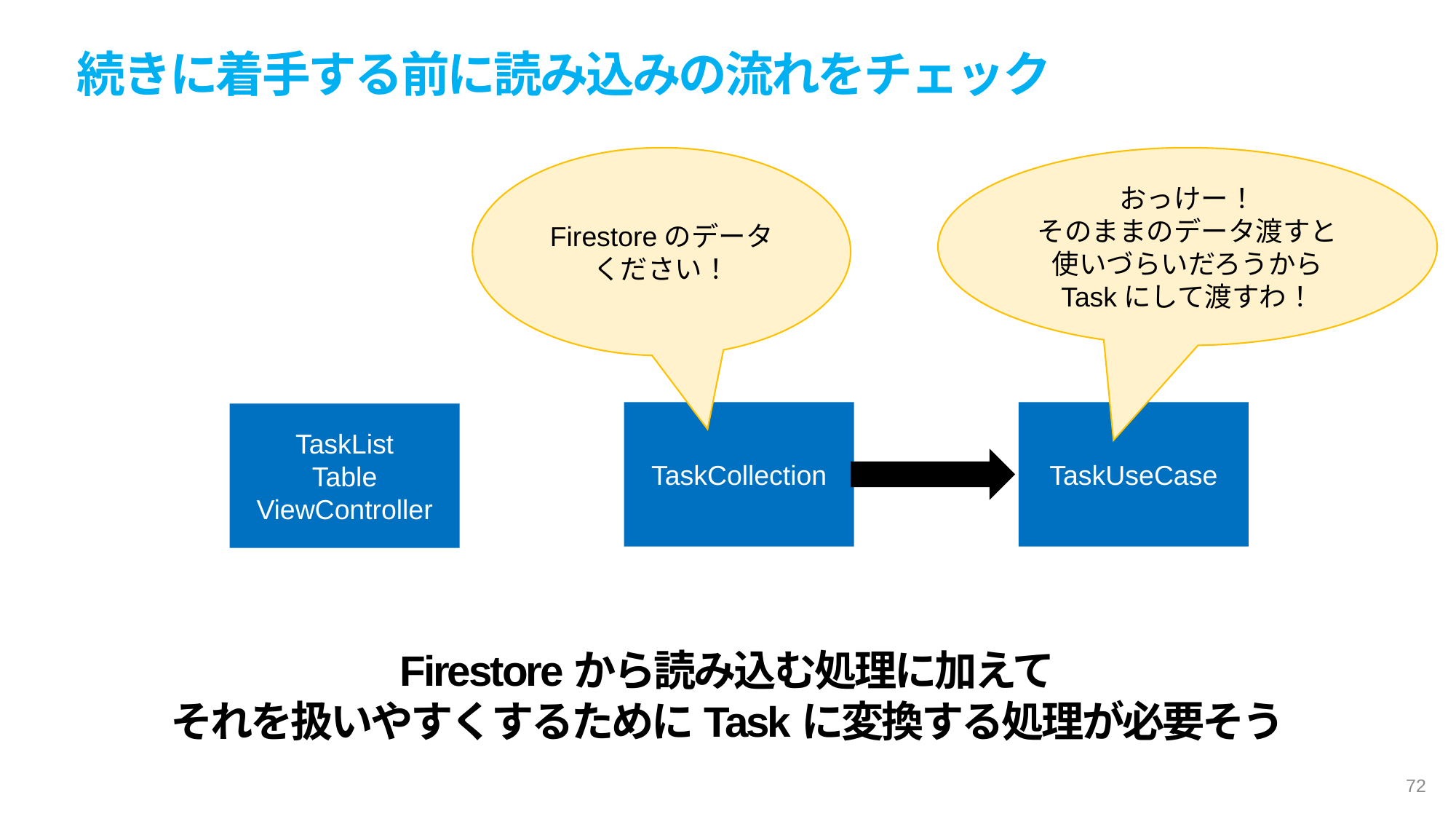

続きに着手する前に読み込みの流れをチェック
Firestoreのデータ
ください！
おっけー！
そのままのデータ渡すと
使いづらいだろうから
Taskにして渡すわ！
TaskCollection
TaskUseCase
TaskList
Table
ViewController

Firestoreから読み込む処理に加えて
それを扱いやすくするためにTaskに変換する処理が必要そう
72